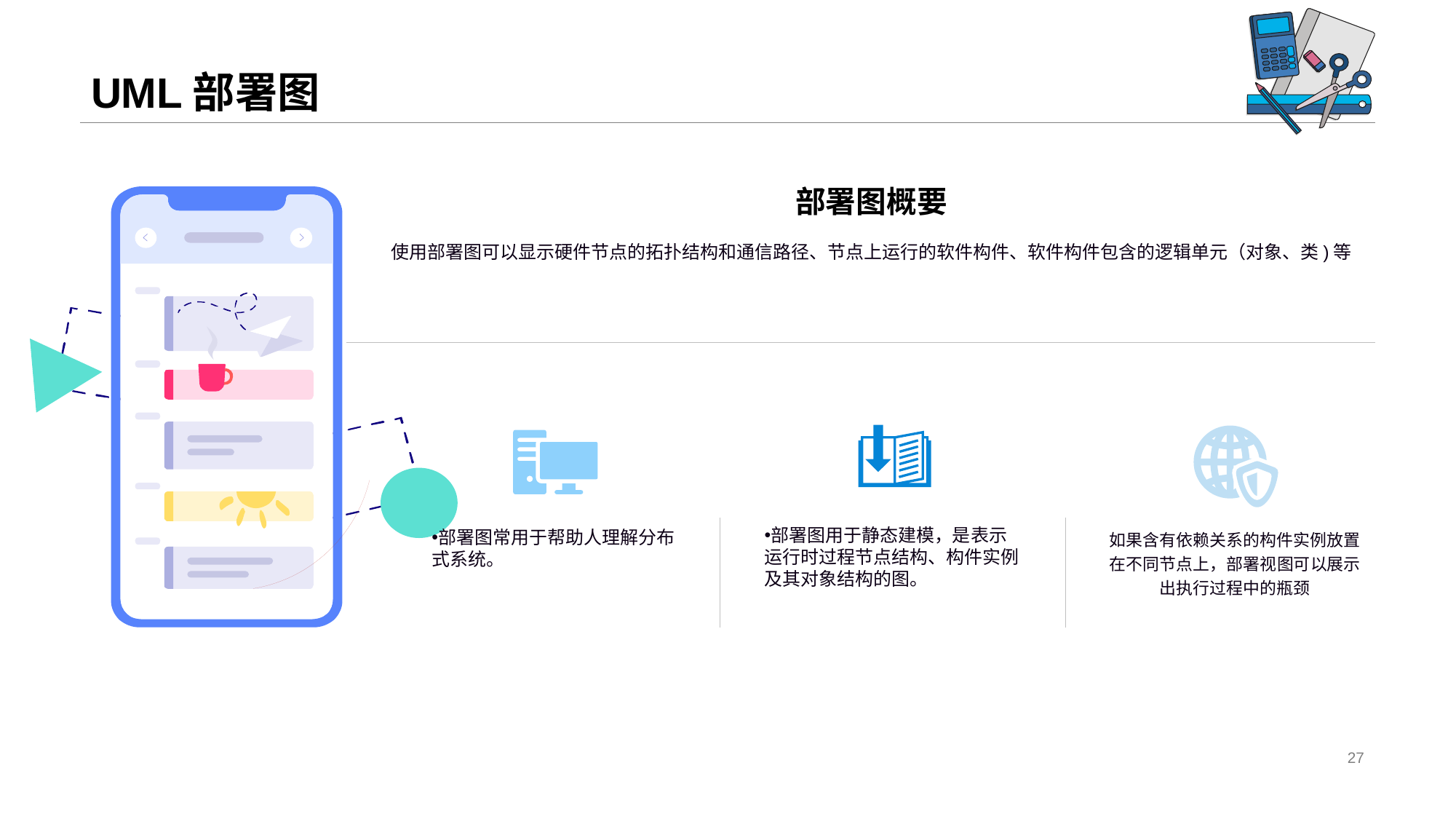

# UML部署图

部署图概要
使用部署图可以显示硬件节点的拓扑结构和通信路径、节点上运行的软件构件、软件构件包含的逻辑单元（对象、类)等

如果含有依赖关系的构件实例放置在不同节点上，部署视图可以展示出执行过程中的瓶颈

部署图常用于帮助人理解分布式系统。

部署图用于静态建模，是表示运行时过程节点结构、构件实例及其对象结构的图。

27